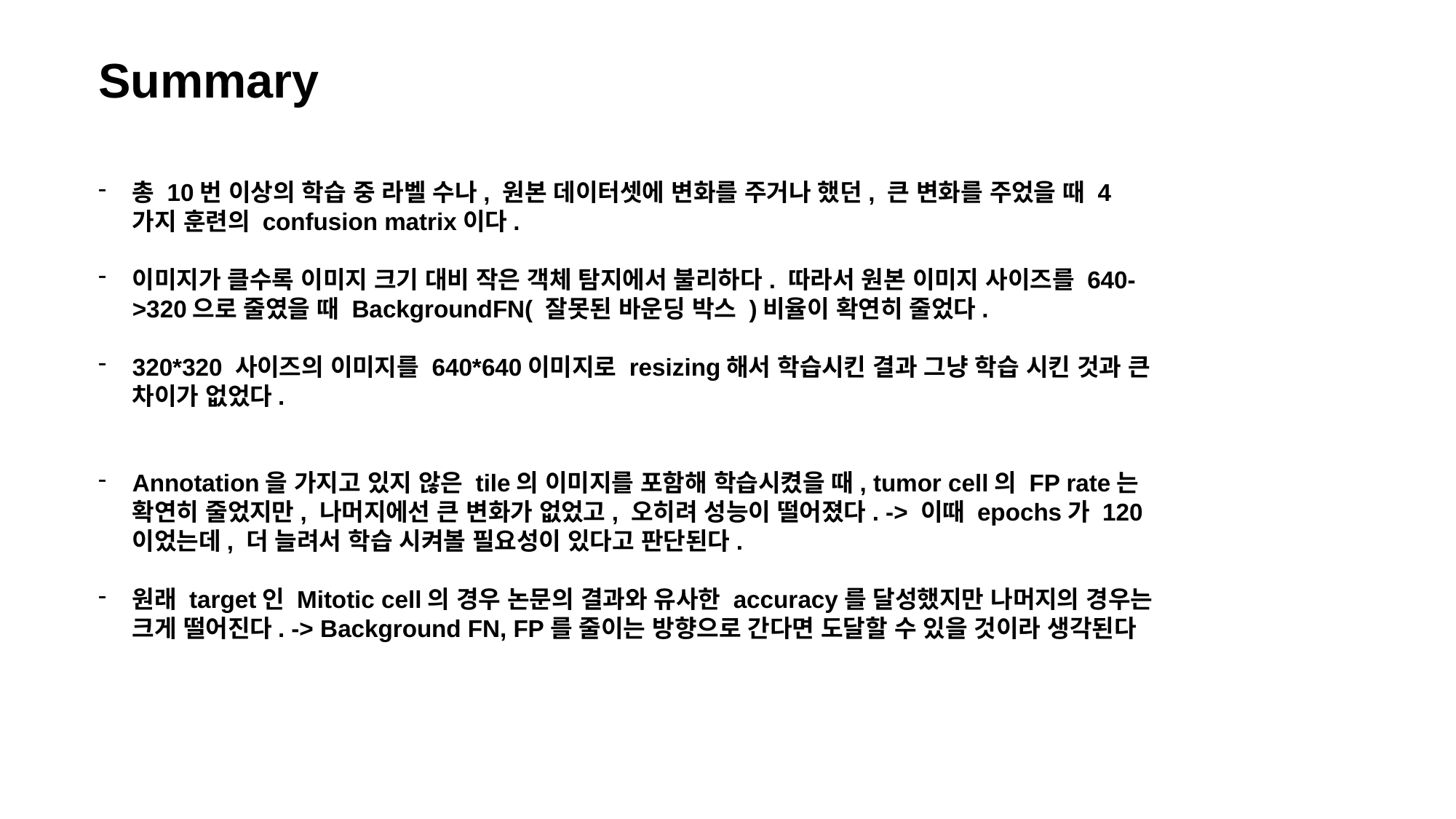

Summary
총 10번 이상의 학습 중 라벨 수나, 원본 데이터셋에 변화를 주거나 했던, 큰 변화를 주었을 때 4가지 훈련의 confusion matrix이다.

이미지가 클수록 이미지 크기 대비 작은 객체 탐지에서 불리하다. 따라서 원본 이미지 사이즈를 640->320으로 줄였을 때 BackgroundFN( 잘못된 바운딩 박스 )비율이 확연히 줄었다.

320*320 사이즈의 이미지를 640*640이미지로 resizing해서 학습시킨 결과 그냥 학습 시킨 것과 큰 차이가 없었다.

Annotation을 가지고 있지 않은 tile의 이미지를 포함해 학습시켰을 때, tumor cell의 FP rate는 확연히 줄었지만, 나머지에선 큰 변화가 없었고, 오히려 성능이 떨어졌다. -> 이때 epochs가 120이었는데, 더 늘려서 학습 시켜볼 필요성이 있다고 판단된다.

원래 target인 Mitotic cell의 경우 논문의 결과와 유사한 accuracy를 달성했지만 나머지의 경우는 크게 떨어진다. -> Background FN, FP를 줄이는 방향으로 간다면 도달할 수 있을 것이라 생각된다